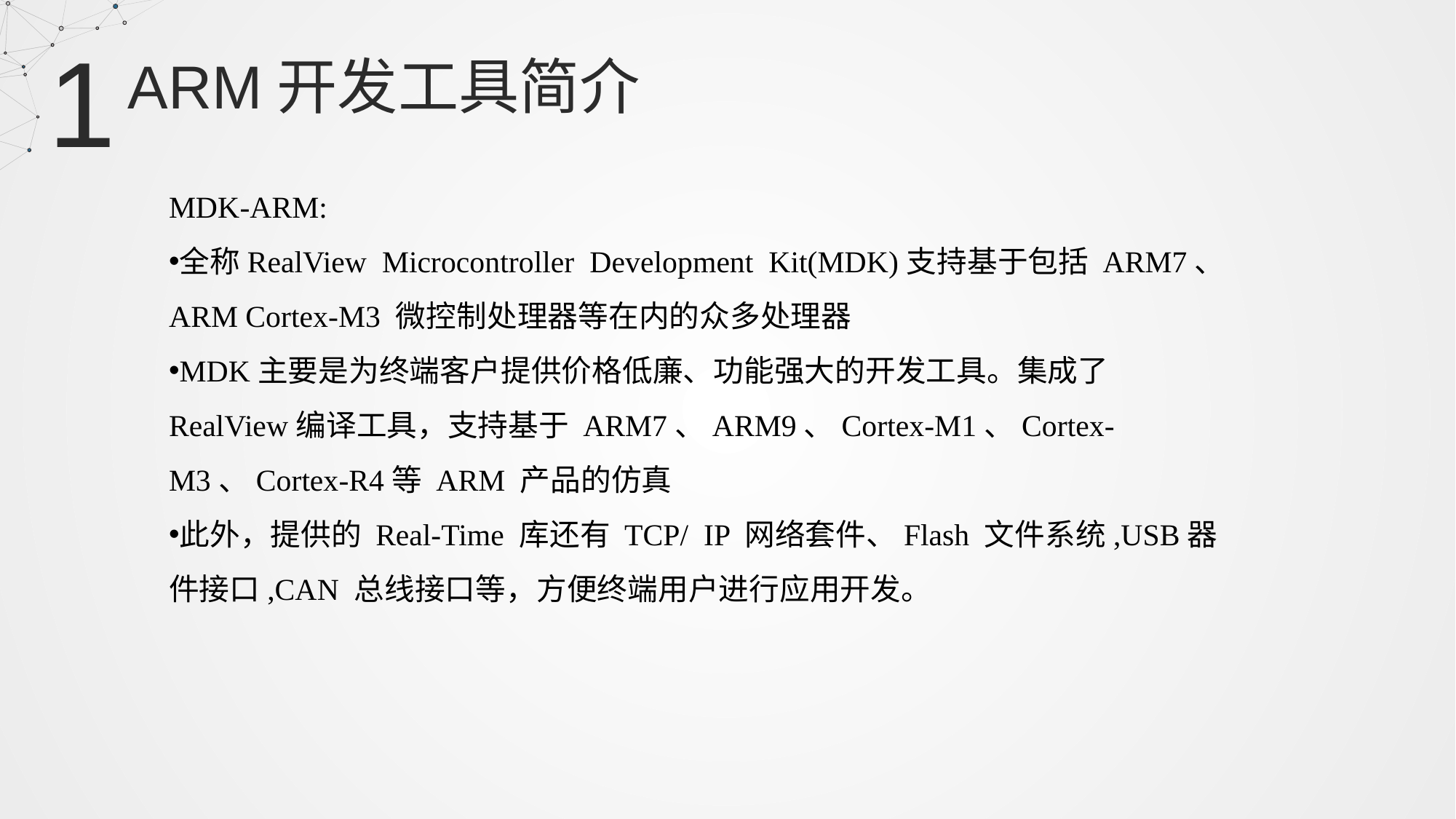

1
ARM开发工具简介
MDK-ARM:
全称RealView  Microcontroller  Development  Kit(MDK)支持基于包括 ARM7、ARM Cortex-M3 微控制处理器等在内的众多处理器
MDK主要是为终端客户提供价格低廉、功能强大的开发工具。集成了 RealView编译工具，支持基于 ARM7、ARM9、Cortex-M1、Cortex-M3、Cortex-R4等 ARM 产品的仿真
此外，提供的 Real-Time 库还有 TCP/  IP 网络套件、Flash 文件系统,USB器件接口,CAN 总线接口等，方便终端用户进行应用开发。